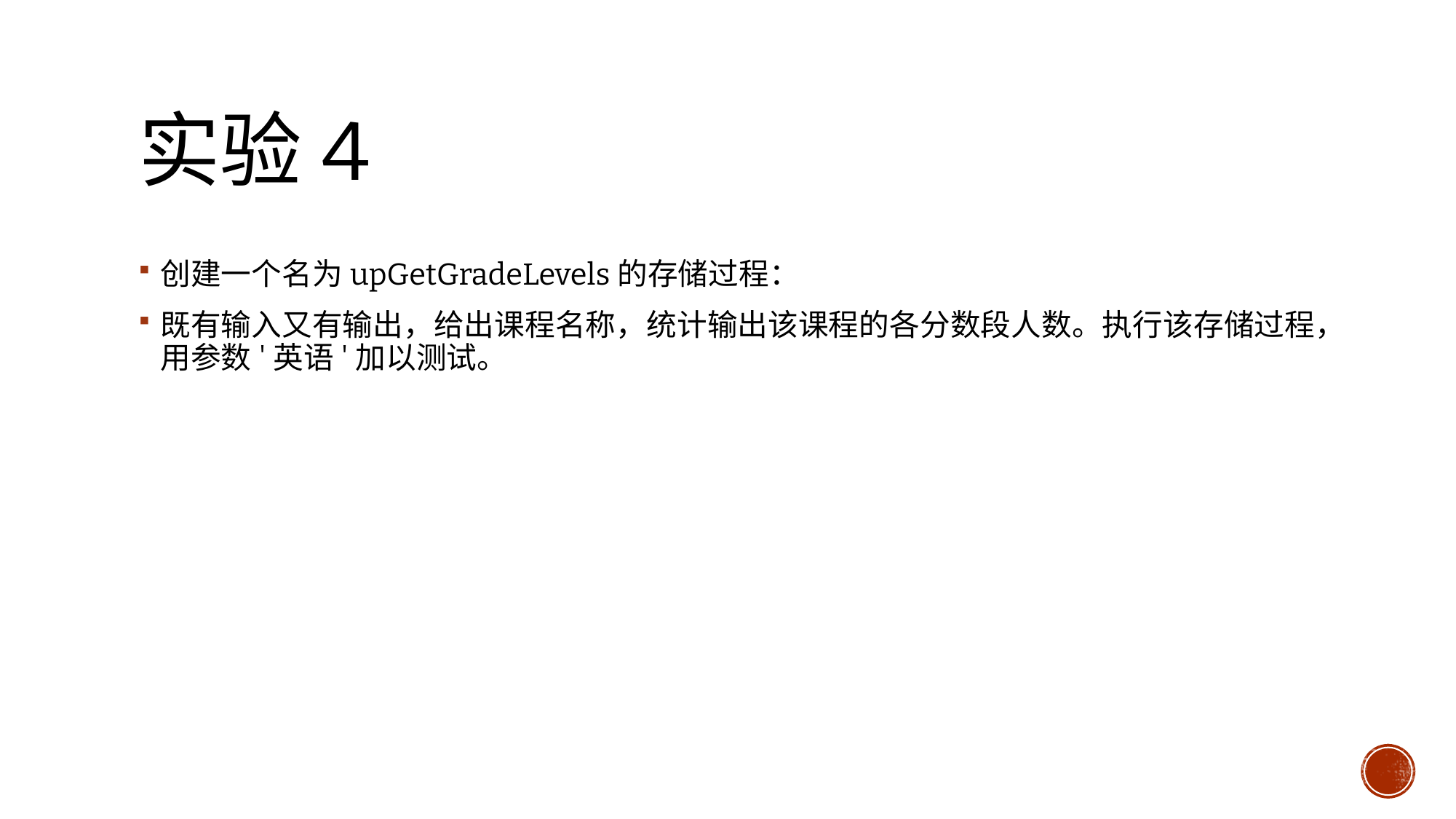

# 实验4
创建一个名为upGetGradeLevels的存储过程：
既有输入又有输出，给出课程名称，统计输出该课程的各分数段人数。执行该存储过程，用参数'英语'加以测试。